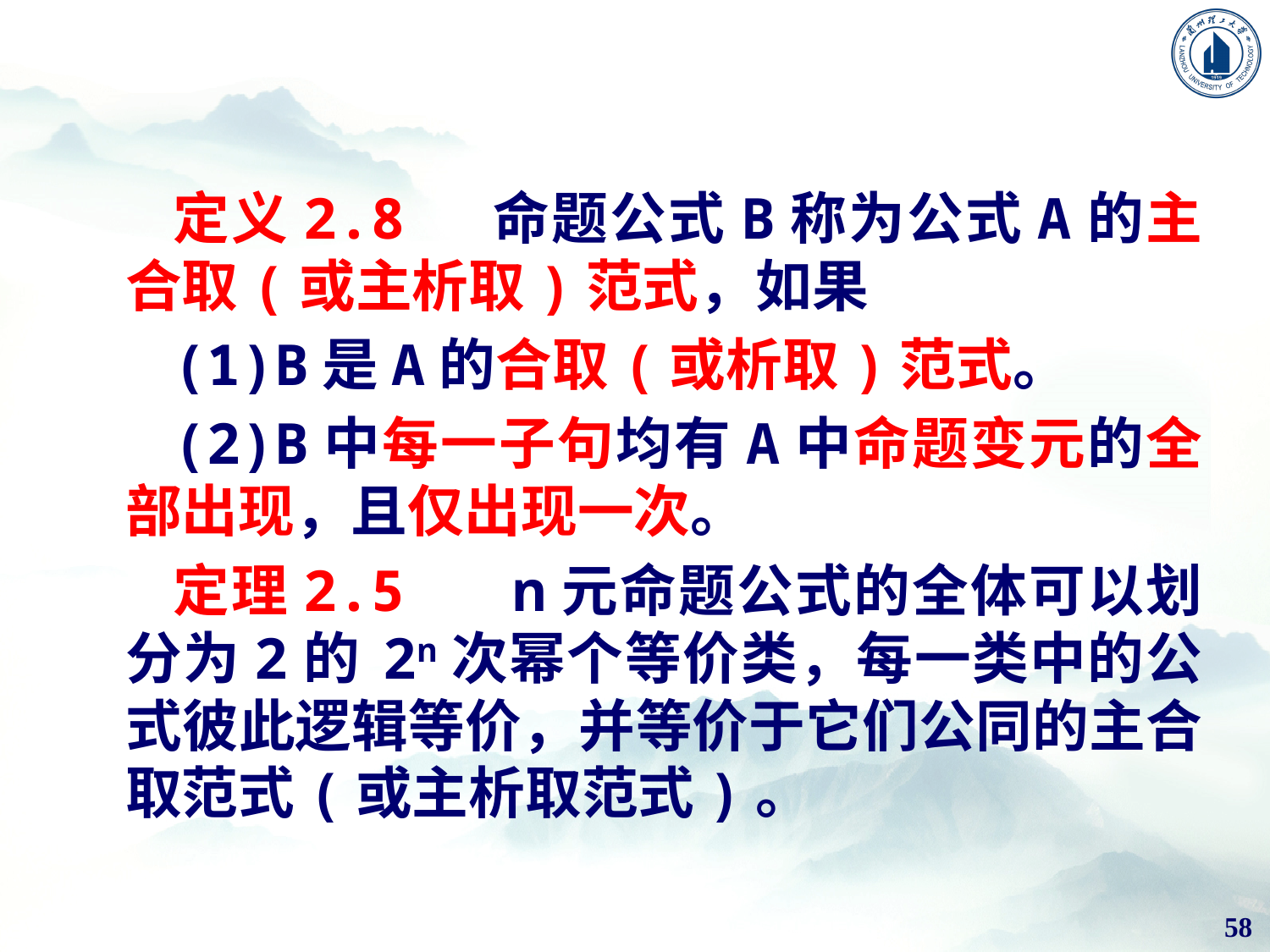

#
定义2.8  命题公式B称为公式A的主合取(或主析取)范式，如果
(1)B是A的合取(或析取)范式。
(2)B中每一子句均有A中命题变元的全部出现，且仅出现一次。
定理2.5   n元命题公式的全体可以划分为2的 2n次幂个等价类，每一类中的公式彼此逻辑等价，并等价于它们公同的主合取范式(或主析取范式)。

58